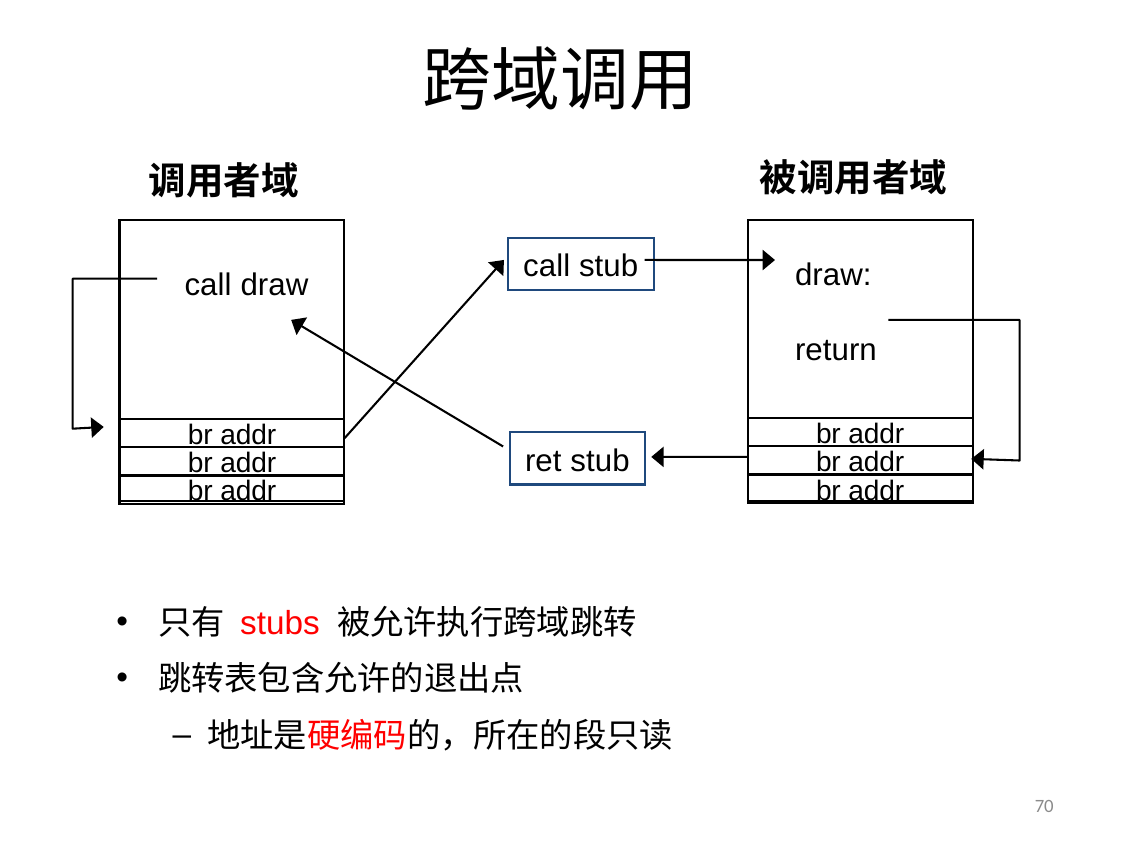

# 跨域调用
被调用者域
调用者域

call stub
draw:

return
call draw

br addr
br addr
ret stub
br addr
br addr

br addr
br addr
只有 stubs 被允许执行跨域跳转
跳转表包含允许的退出点
地址是硬编码的，所在的段只读
70